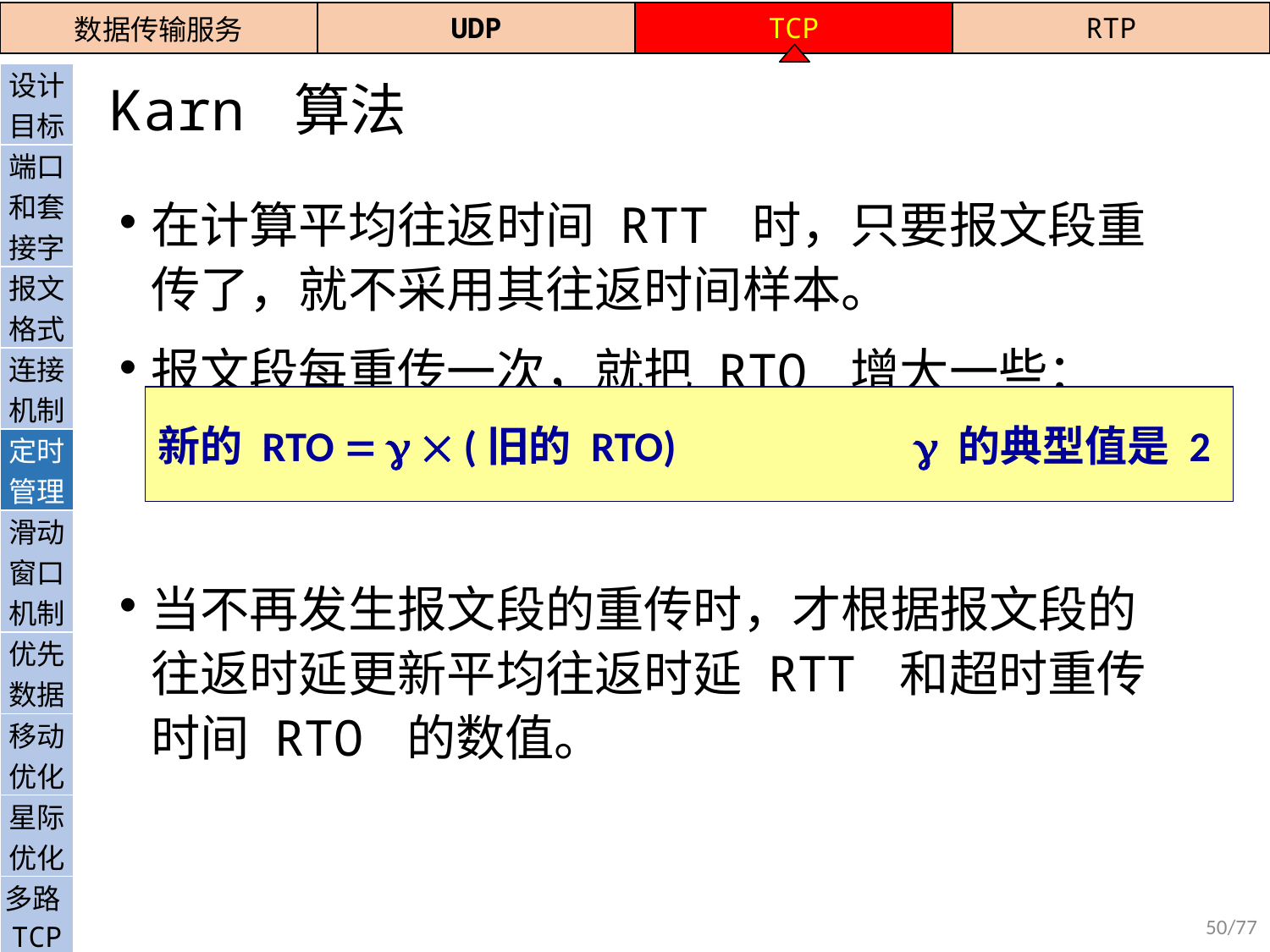

| 数据传输服务 | UDP | TCP | RTP |
| --- | --- | --- | --- |

# Karn 算法
| 设计目标 |
| --- |
| 端口和套接字 |
| 报文格式 |
| 连接机制 |
| 定时管理 |
| 滑动窗口机制 |
| 优先数据 |
| 移动优化 |
| 星际优化 |
| 多路TCP |
| QUIC |
在计算平均往返时间 RTT 时，只要报文段重传了，就不采用其往返时间样本。
报文段每重传一次，就把 RTO 增大一些：

当不再发生报文段的重传时，才根据报文段的往返时延更新平均往返时延 RTT 和超时重传时间 RTO 的数值。
新的 RTO = γ × (旧的 RTO)                         γ 的典型值是 2
50/77